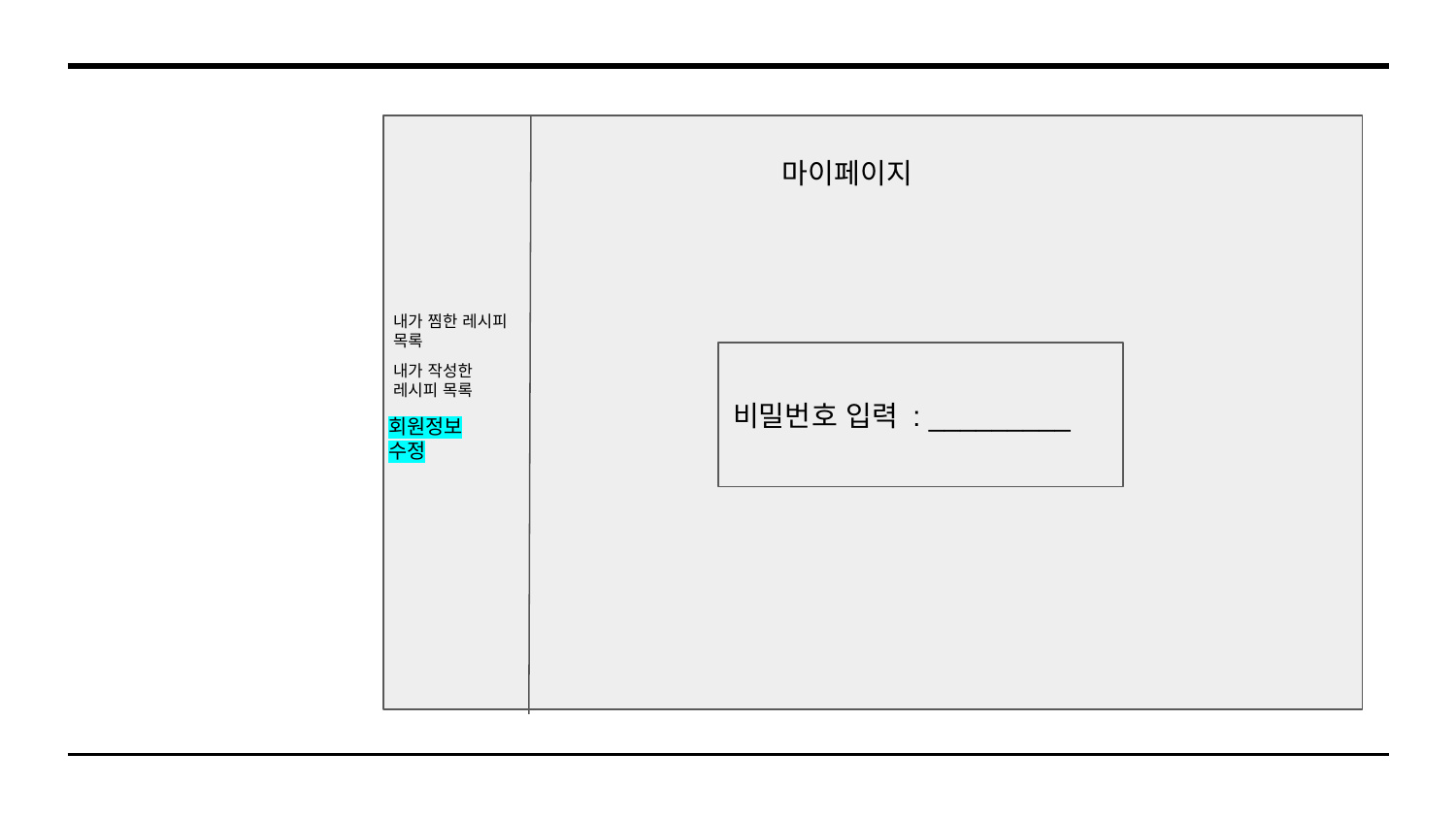

마이페이지
내가 찜한 레시피 목록
비밀번호 입력 : _________
내가 작성한 레시피 목록
회원정보 수정